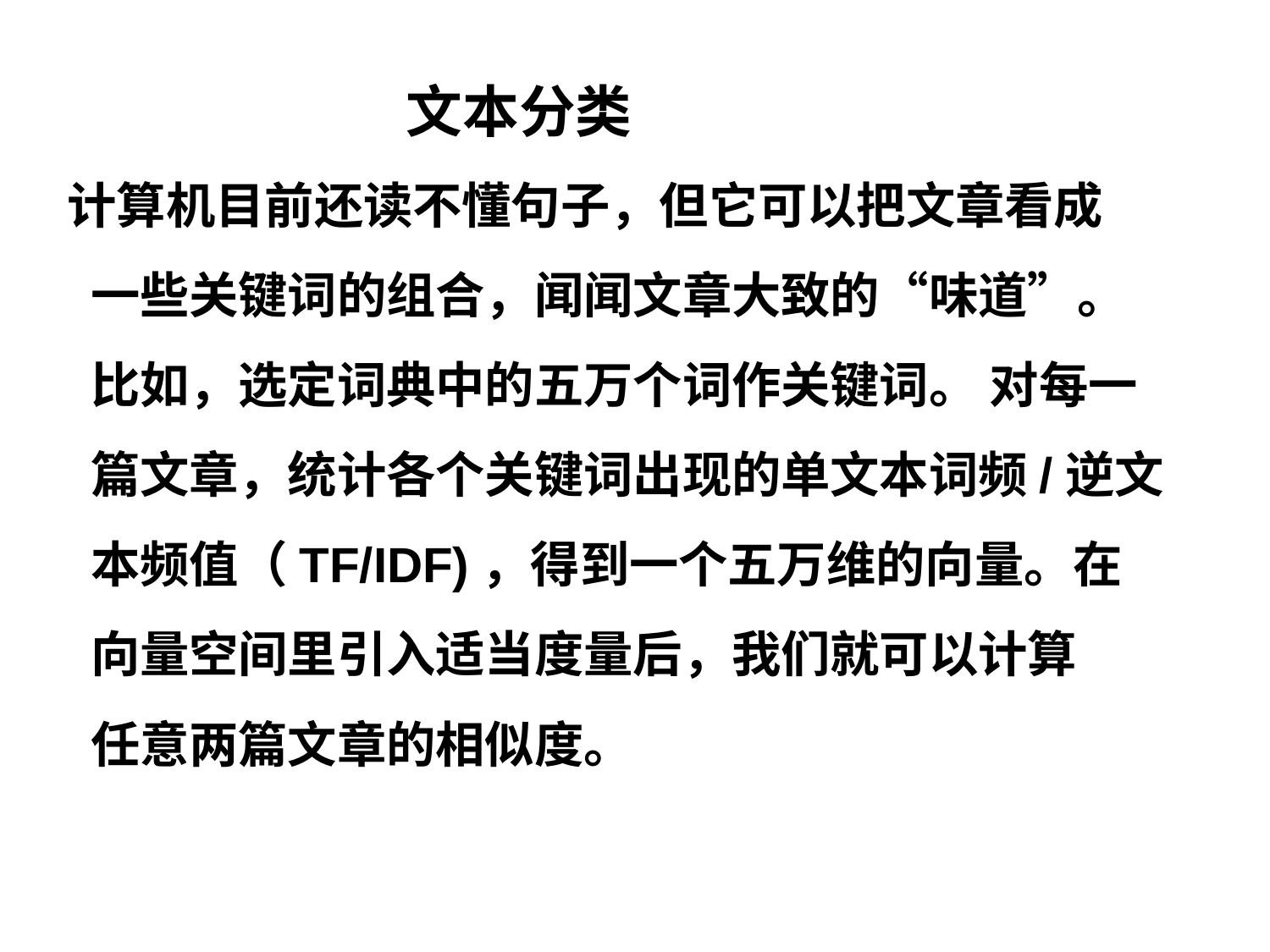

文本分类
计算机目前还读不懂句子，但它可以把文章看成
 一些关键词的组合，闻闻文章大致的“味道”。
 比如，选定词典中的五万个词作关键词。 对每一
 篇文章，统计各个关键词出现的单文本词频/逆文
 本频值（TF/IDF)，得到一个五万维的向量。在
 向量空间里引入适当度量后，我们就可以计算
 任意两篇文章的相似度。